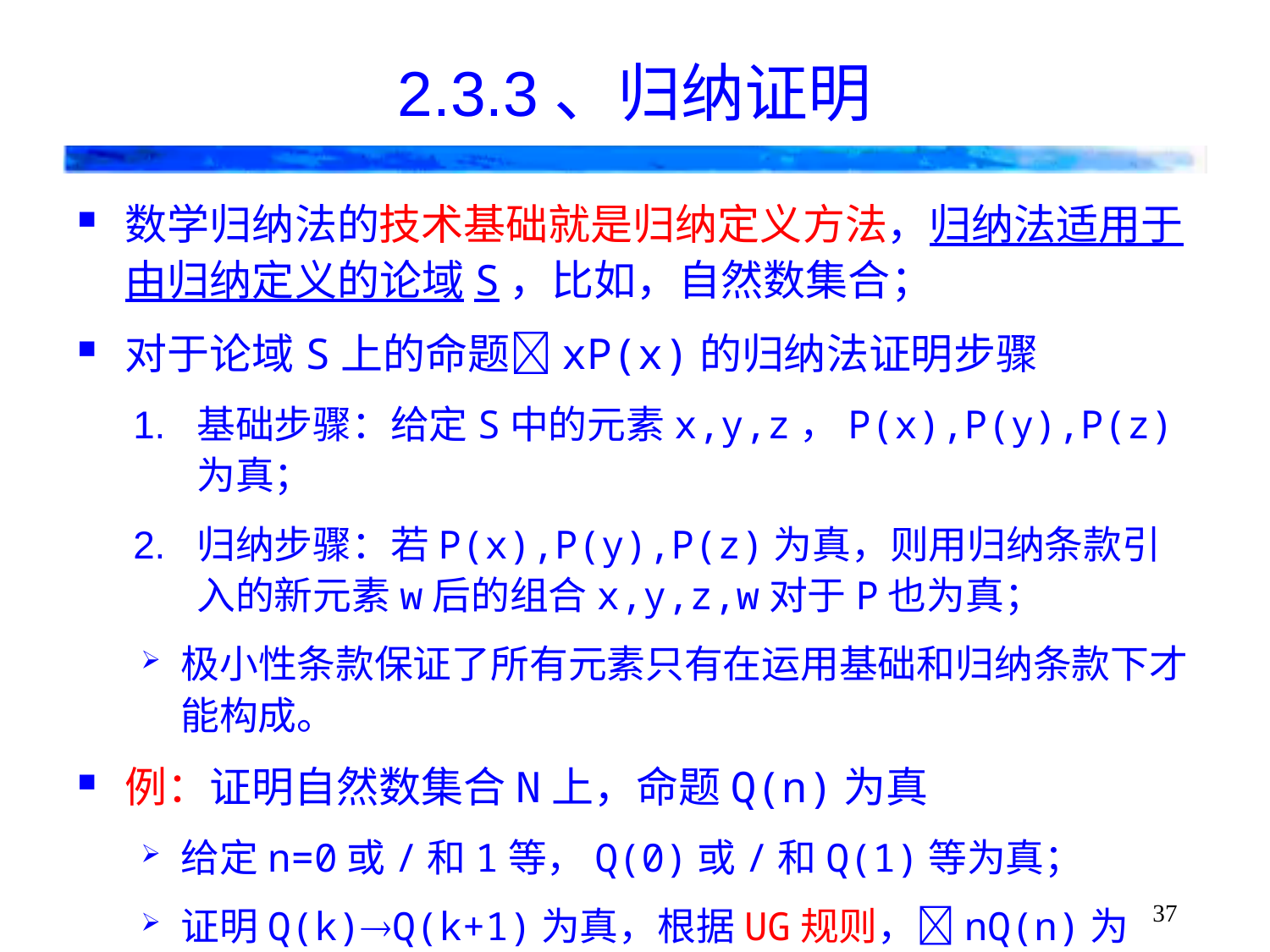

# 2.3.3、归纳证明
数学归纳法的技术基础就是归纳定义方法，归纳法适用于由归纳定义的论域S，比如，自然数集合；
对于论域S上的命题∀xP(x)的归纳法证明步骤
基础步骤：给定S中的元素x,y,z，P(x),P(y),P(z)为真；
归纳步骤：若P(x),P(y),P(z)为真，则用归纳条款引入的新元素w后的组合x,y,z,w对于P也为真；
极小性条款保证了所有元素只有在运用基础和归纳条款下才能构成。
例：证明自然数集合N上，命题Q(n)为真
给定n=0或/和1等，Q(0)或/和Q(1)等为真；
证明Q(k)→Q(k+1)为真，根据UG规则，∀nQ(n)为真。
37